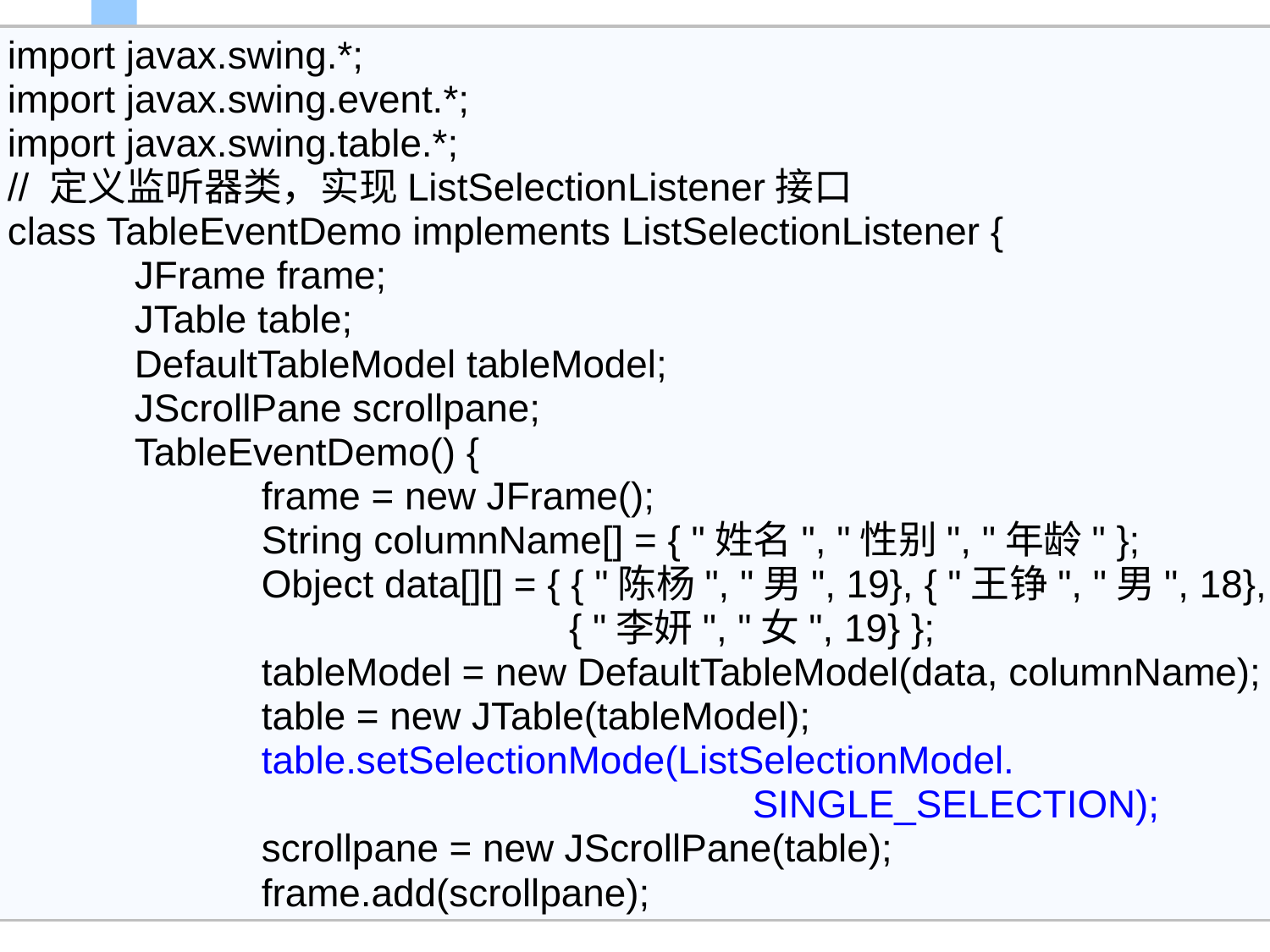

import javax.swing.*;
import javax.swing.event.*;
import javax.swing.table.*;
// 定义监听器类，实现ListSelectionListener接口
class TableEventDemo implements ListSelectionListener {
	JFrame frame;
	JTable table;
	DefaultTableModel tableModel;
	JScrollPane scrollpane;
	TableEventDemo() {
		frame = new JFrame();
		String columnName[] = { "姓名", "性别", "年龄" };
		Object data[][] = { { "陈杨", "男", 19}, { "王铮", "男", 18},
                                                    { "李妍", "女", 19} };
		tableModel = new DefaultTableModel(data, columnName);
		table = new JTable(tableModel);
		table.setSelectionMode(ListSelectionModel.
                                                                     SINGLE_SELECTION);
		scrollpane = new JScrollPane(table);
		frame.add(scrollpane);